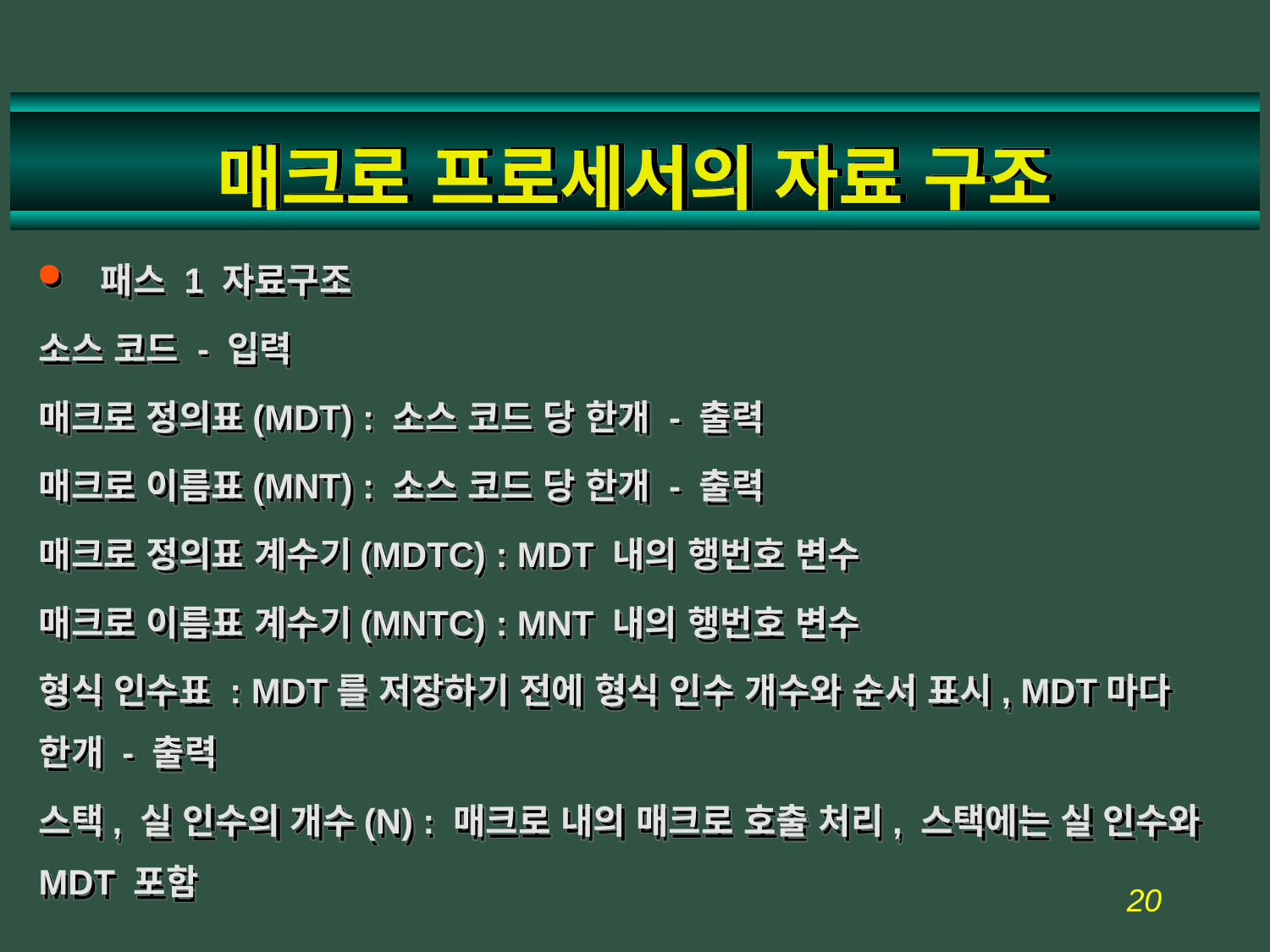

# 매크로 프로세서의 자료 구조
패스 1 자료구조
소스 코드 - 입력
매크로 정의표(MDT) : 소스 코드 당 한개 - 출력
매크로 이름표(MNT) : 소스 코드 당 한개 - 출력
매크로 정의표 계수기(MDTC) : MDT 내의 행번호 변수
매크로 이름표 계수기(MNTC) : MNT 내의 행번호 변수
형식 인수표 : MDT를 저장하기 전에 형식 인수 개수와 순서 표시, MDT마다 한개 - 출력
스택, 실 인수의 개수(N) : 매크로 내의 매크로 호출 처리, 스택에는 실 인수와 MDT 포함
20